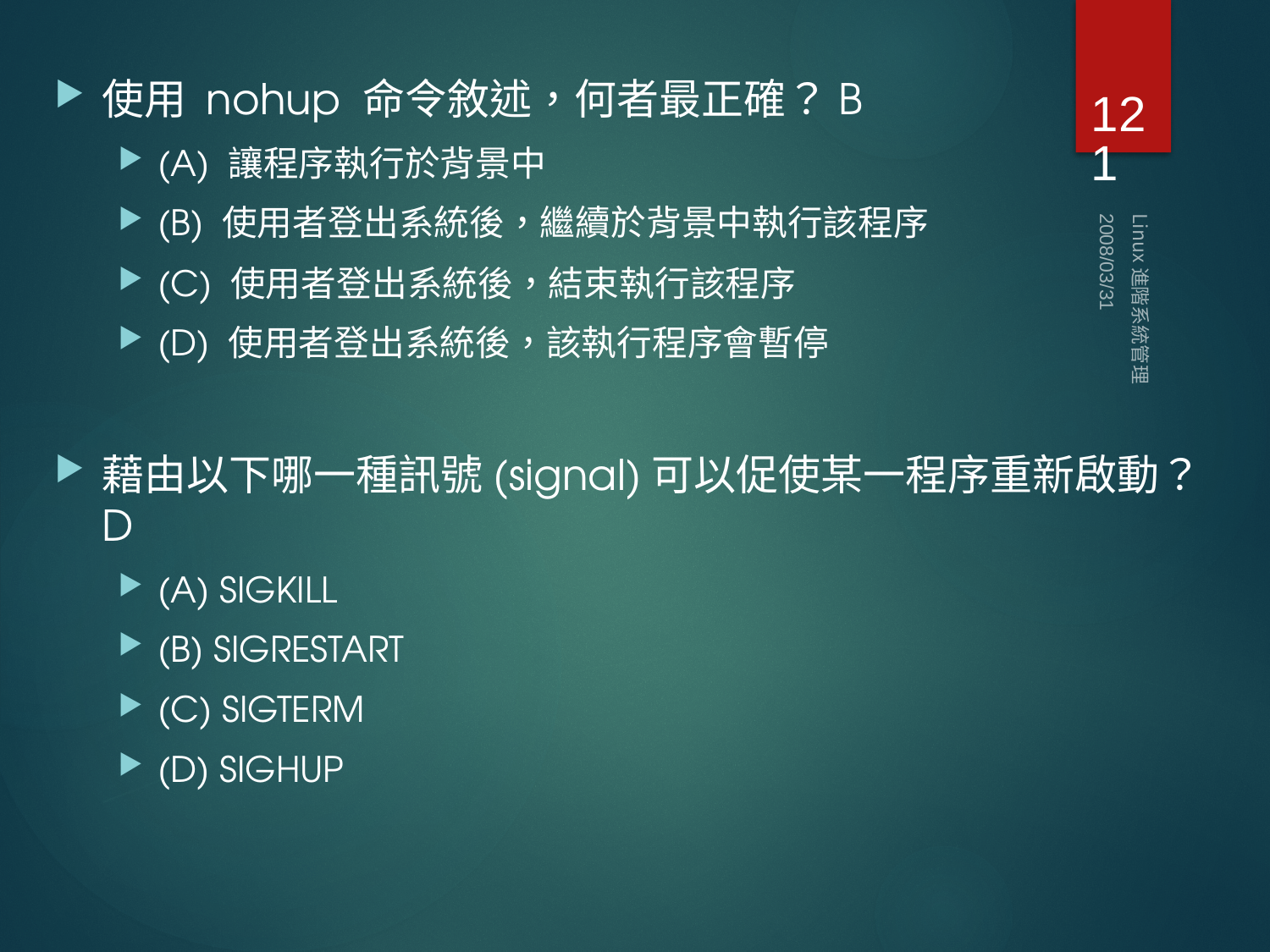

121
使用 nohup 命令敘述，何者最正確？B
(A) 讓程序執行於背景中
(B) 使用者登出系統後，繼續於背景中執行該程序
(C) 使用者登出系統後，結束執行該程序
(D) 使用者登出系統後，該執行程序會暫停

藉由以下哪一種訊號(signal)可以促使某一程序重新啟動？D
(A) SIGKILL
(B) SIGRESTART
(C) SIGTERM
(D) SIGHUP
2008/03/31
Linux 進階系統管理